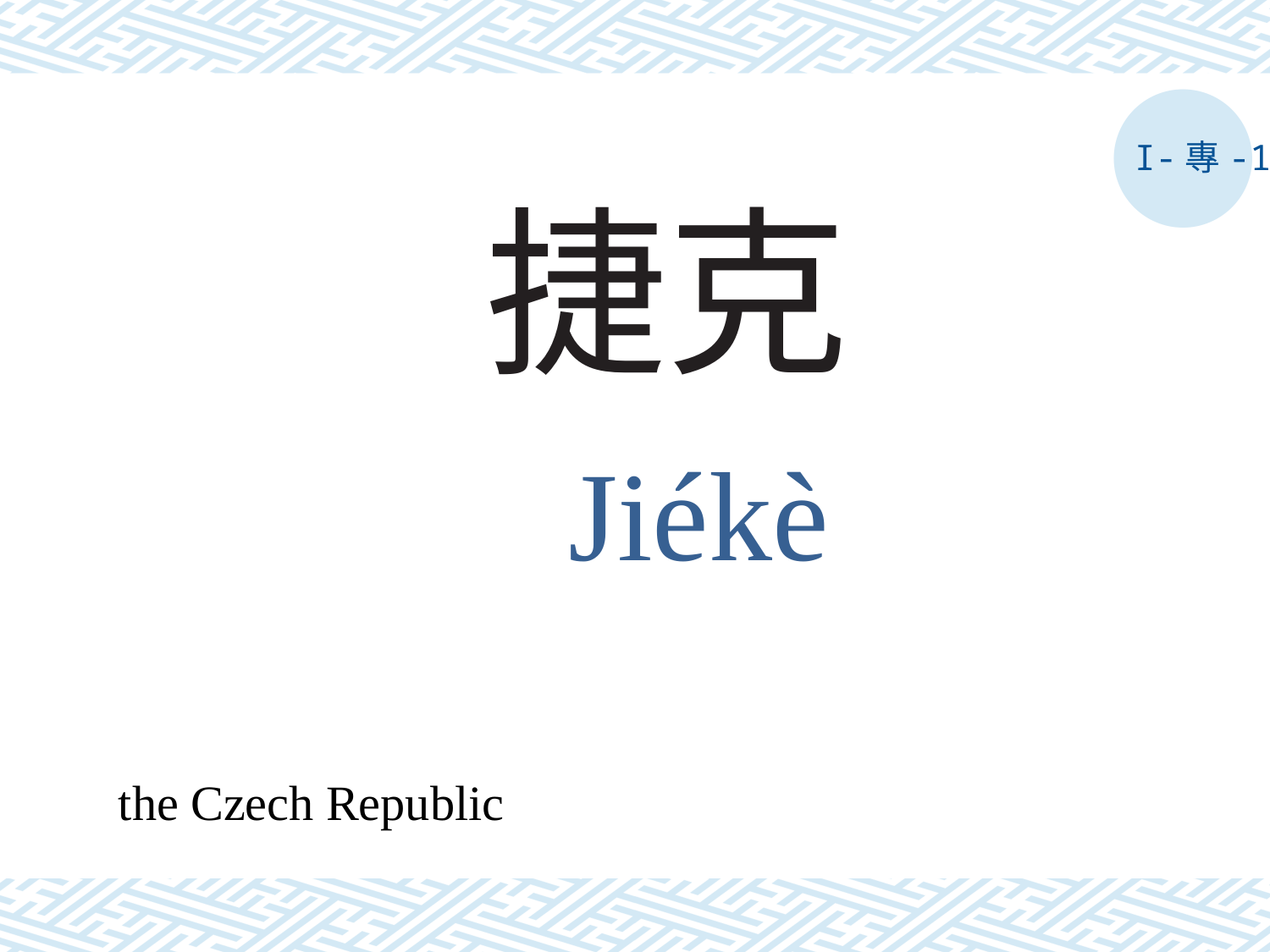

I-專-1

# 捷克
Jiékè
the Czech Republic